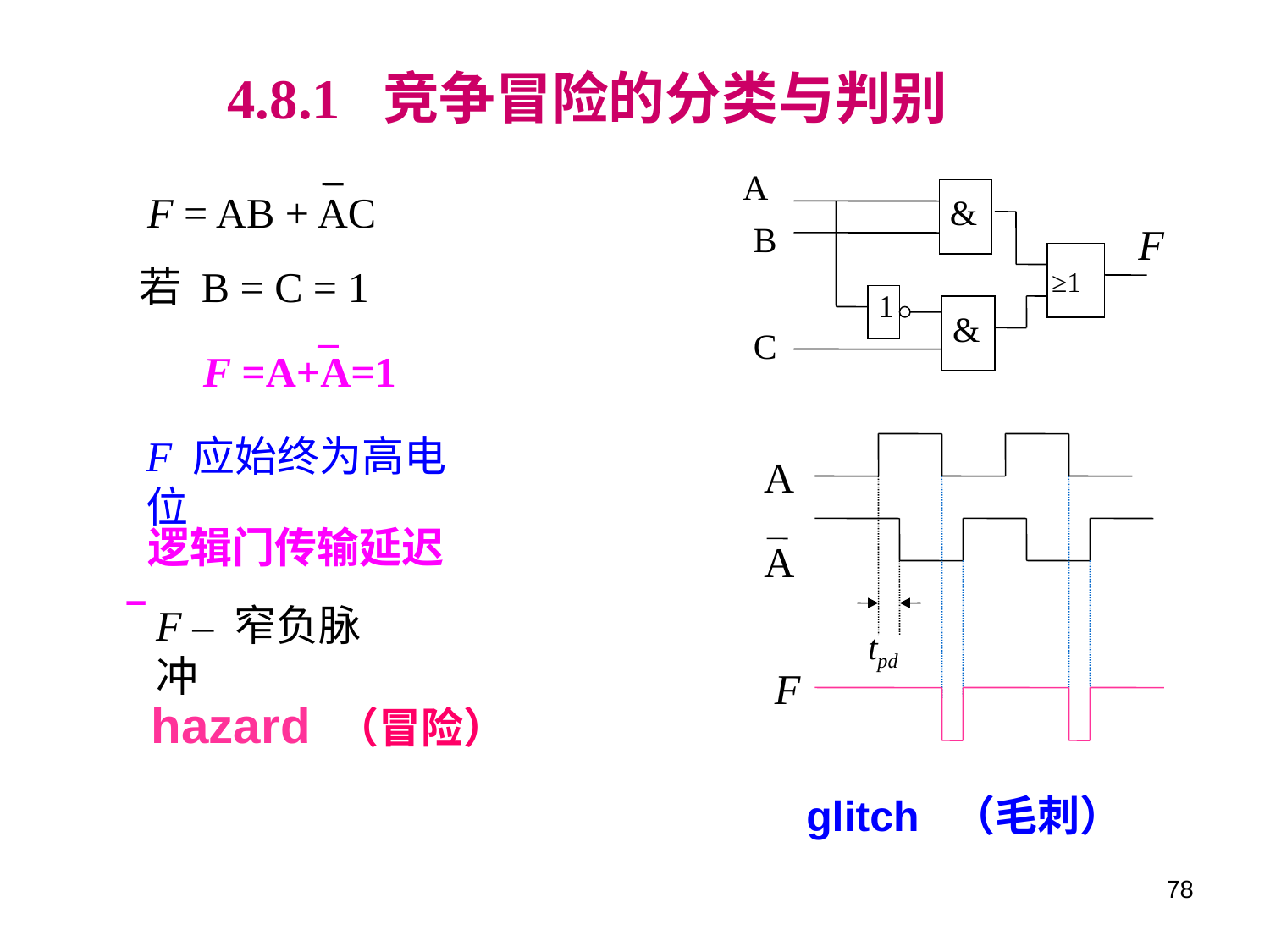

4.8.1  竞争冒险的分类与判别
A

&

B

F

≥1

1

&

C

F = AB + AC

若 B = C = 1
F =A+A=1

F 应始终为高电位

A

A

tpd
F

 逻辑门传输延迟 –
F – 窄负脉冲
 hazard （冒险）
glitch  （毛刺）
78